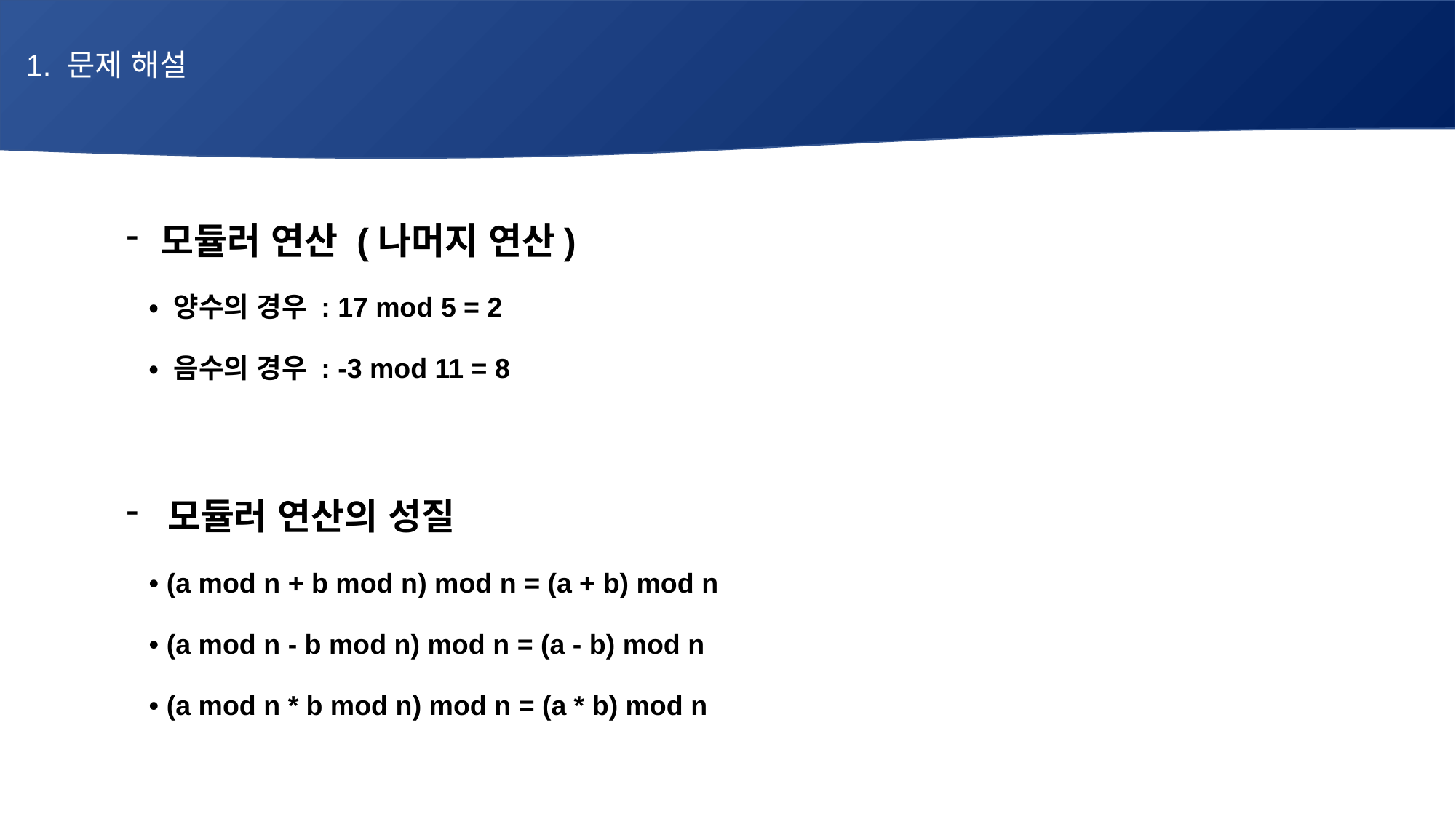

1. 문제 해설
# 매주 1 과제 LV2
모듈러 연산 (나머지 연산)

   • 양수의 경우 : 17 mod 5 = 2

   • 음수의 경우 : -3 mod 11 = 8

모듈러 연산의 성질

   • (a mod n + b mod n) mod n = (a + b) mod n

   • (a mod n - b mod n) mod n = (a - b) mod n

   • (a mod n * b mod n) mod n = (a * b) mod n